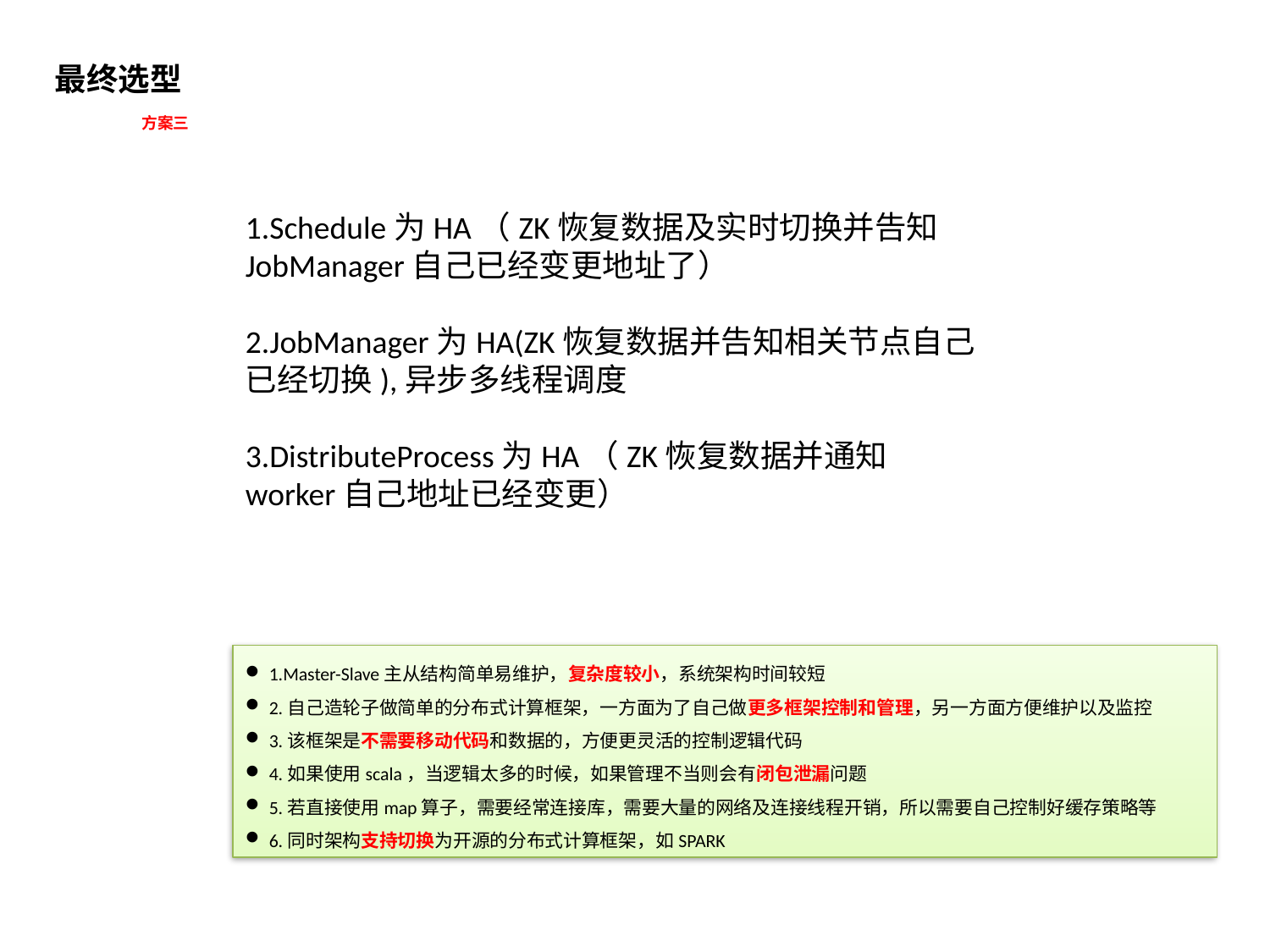

最终选型
           方案三
1.Schedule为HA（ZK恢复数据及实时切换并告知JobManager自己已经变更地址了）

2.JobManager为HA(ZK恢复数据并告知相关节点自己已经切换),异步多线程调度

3.DistributeProcess为HA（ZK恢复数据并通知worker自己地址已经变更）

1.Master-Slave主从结构简单易维护，复杂度较小，系统架构时间较短
2.自己造轮子做简单的分布式计算框架，一方面为了自己做更多框架控制和管理，另一方面方便维护以及监控
3.该框架是不需要移动代码和数据的，方便更灵活的控制逻辑代码
4.如果使用scala，当逻辑太多的时候，如果管理不当则会有闭包泄漏问题
5.若直接使用map算子，需要经常连接库，需要大量的网络及连接线程开销，所以需要自己控制好缓存策略等
6.同时架构支持切换为开源的分布式计算框架，如SPARK